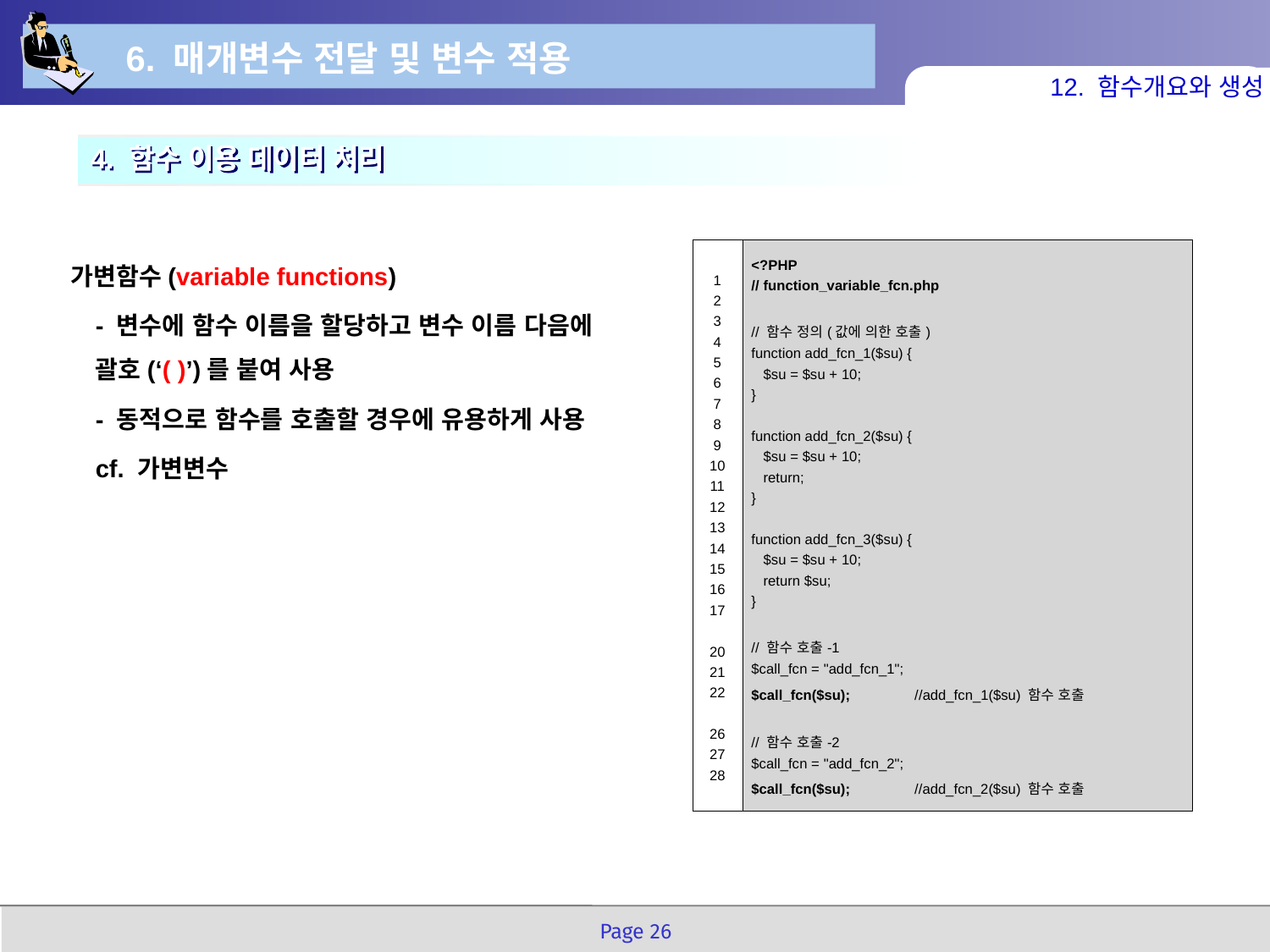

6. 매개변수 전달 및 변수 적용
12. 함수개요와 생성
4. 함수 이용 데이터 처리

가변함수(variable functions)
- 변수에 함수 이름을 할당하고 변수 이름 다음에 괄호(‘( )’)를 붙여 사용
- 동적으로 함수를 호출할 경우에 유용하게 사용
cf. 가변변수

| 1 2 3 4 5 6 7 8 9 10 11 12 13 14 15 16 17 20 21 22 26 27 28 | <?PHP // function\_variable\_fcn.php // 함수 정의(값에 의한 호출) function add\_fcn\_1($su) { $su = $su + 10; } function add\_fcn\_2($su) { $su = $su + 10; return; } function add\_fcn\_3($su) { $su = $su + 10; return $su; } // 함수 호출-1 $call\_fcn = "add\_fcn\_1"; $call\_fcn($su); //add\_fcn\_1($su) 함수 호출 // 함수 호출-2 $call\_fcn = "add\_fcn\_2"; $call\_fcn($su); //add\_fcn\_2($su) 함수 호출 |
| --- | --- |
Page 26